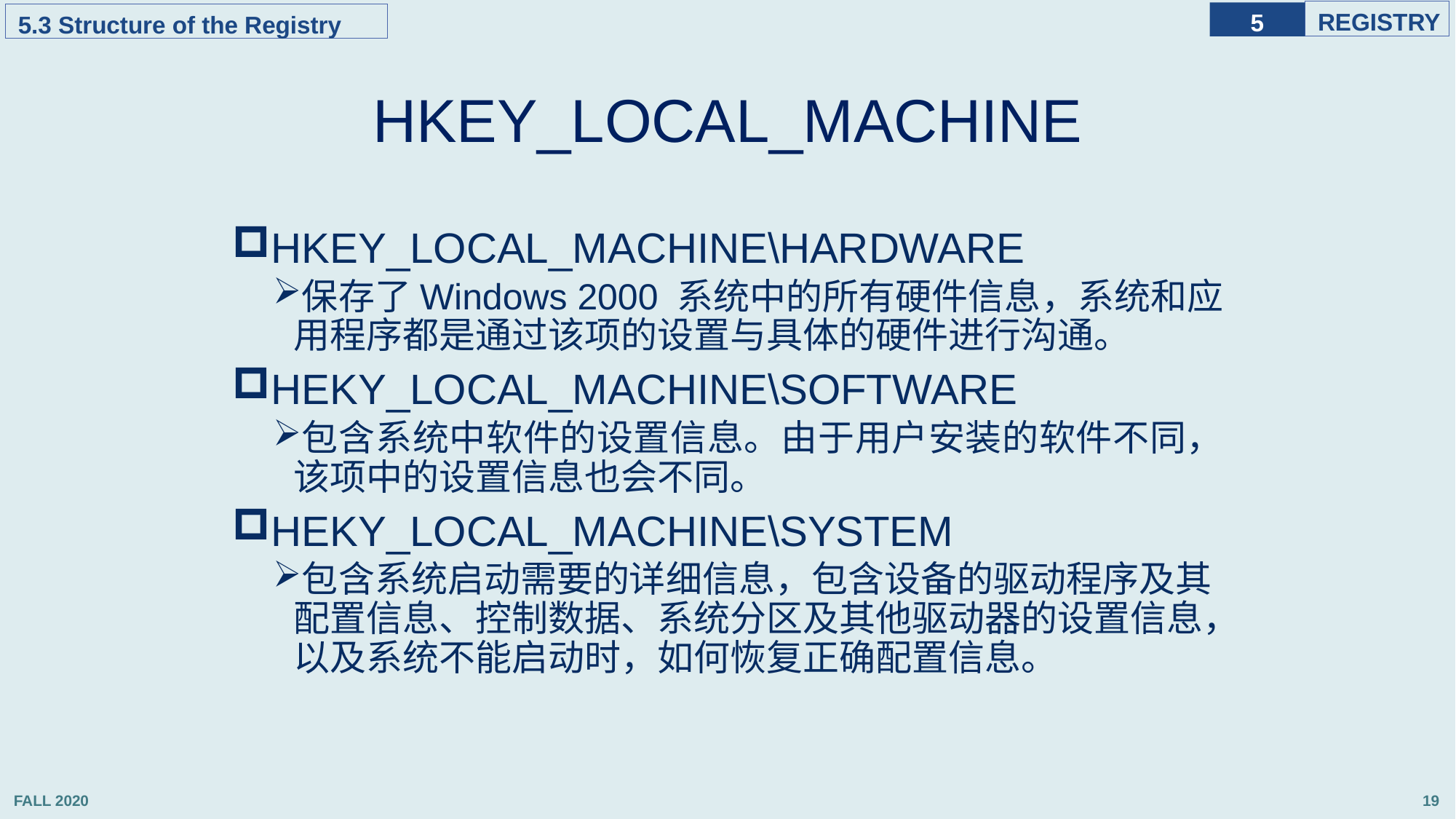

HKEY_LOCAL_MACHINE
HKEY_LOCAL_MACHINE\HARDWARE
保存了Windows 2000 系统中的所有硬件信息，系统和应用程序都是通过该项的设置与具体的硬件进行沟通。
HEKY_LOCAL_MACHINE\SOFTWARE
包含系统中软件的设置信息。由于用户安装的软件不同，该项中的设置信息也会不同。
HEKY_LOCAL_MACHINE\SYSTEM
包含系统启动需要的详细信息，包含设备的驱动程序及其配置信息、控制数据、系统分区及其他驱动器的设置信息，以及系统不能启动时，如何恢复正确配置信息。